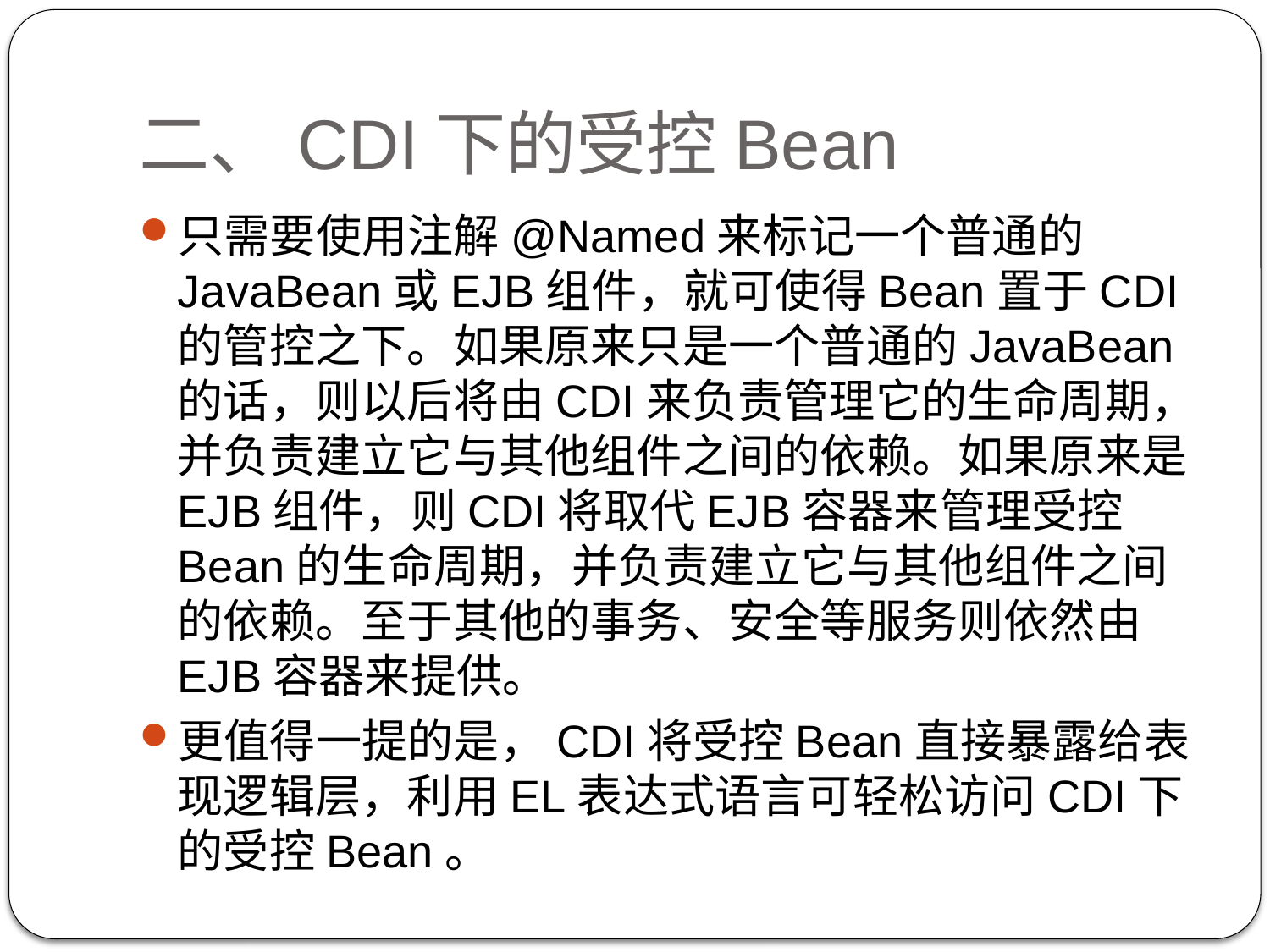

# 二、CDI下的受控Bean
只需要使用注解@Named来标记一个普通的JavaBean或EJB组件，就可使得Bean置于CDI的管控之下。如果原来只是一个普通的JavaBean的话，则以后将由CDI来负责管理它的生命周期，并负责建立它与其他组件之间的依赖。如果原来是EJB组件，则CDI将取代EJB容器来管理受控Bean的生命周期，并负责建立它与其他组件之间的依赖。至于其他的事务、安全等服务则依然由EJB容器来提供。
更值得一提的是，CDI将受控Bean直接暴露给表现逻辑层，利用EL表达式语言可轻松访问CDI下的受控Bean。